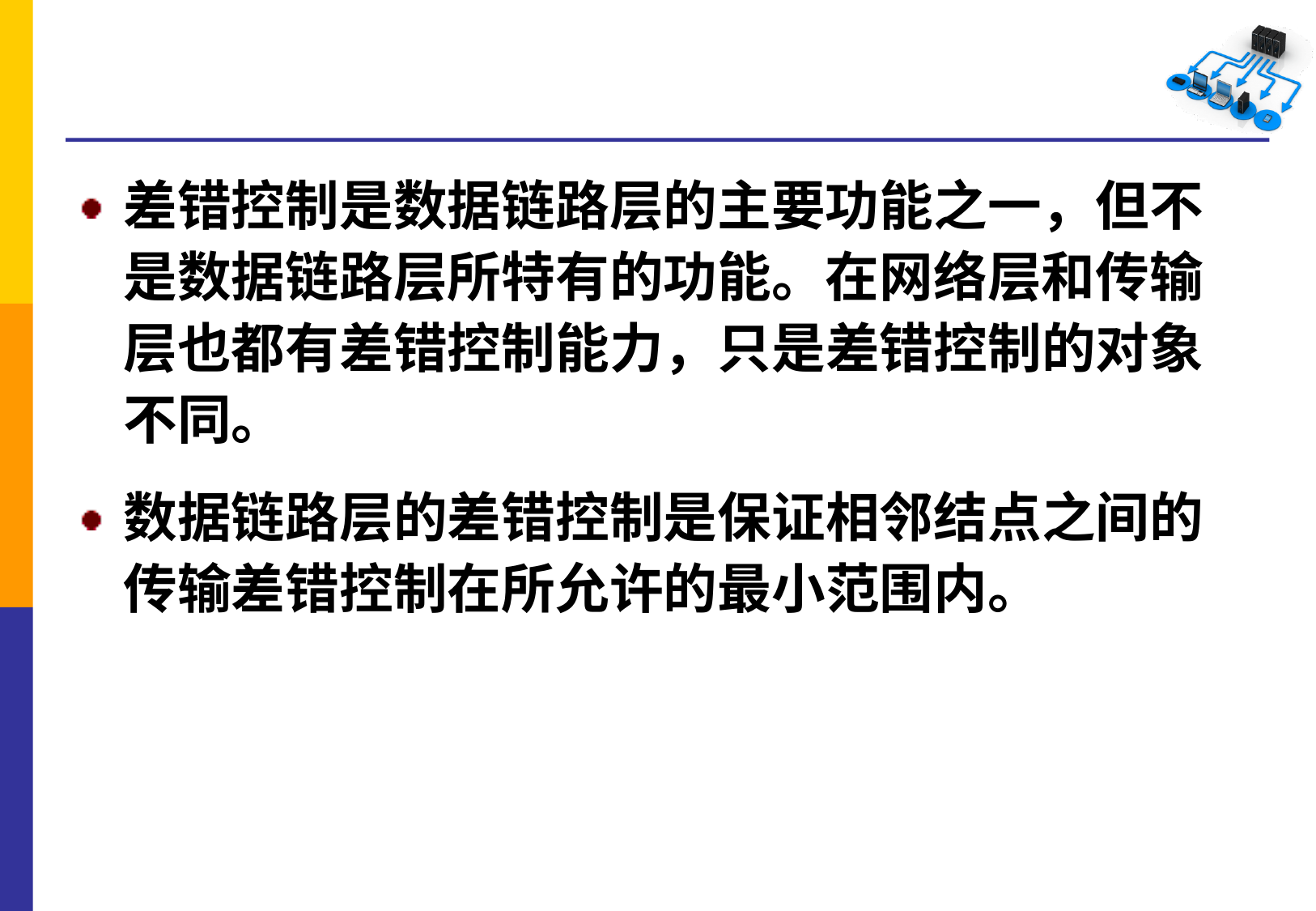

#
差错控制是数据链路层的主要功能之一，但不是数据链路层所特有的功能。在网络层和传输层也都有差错控制能力，只是差错控制的对象不同。
数据链路层的差错控制是保证相邻结点之间的传输差错控制在所允许的最小范围内。